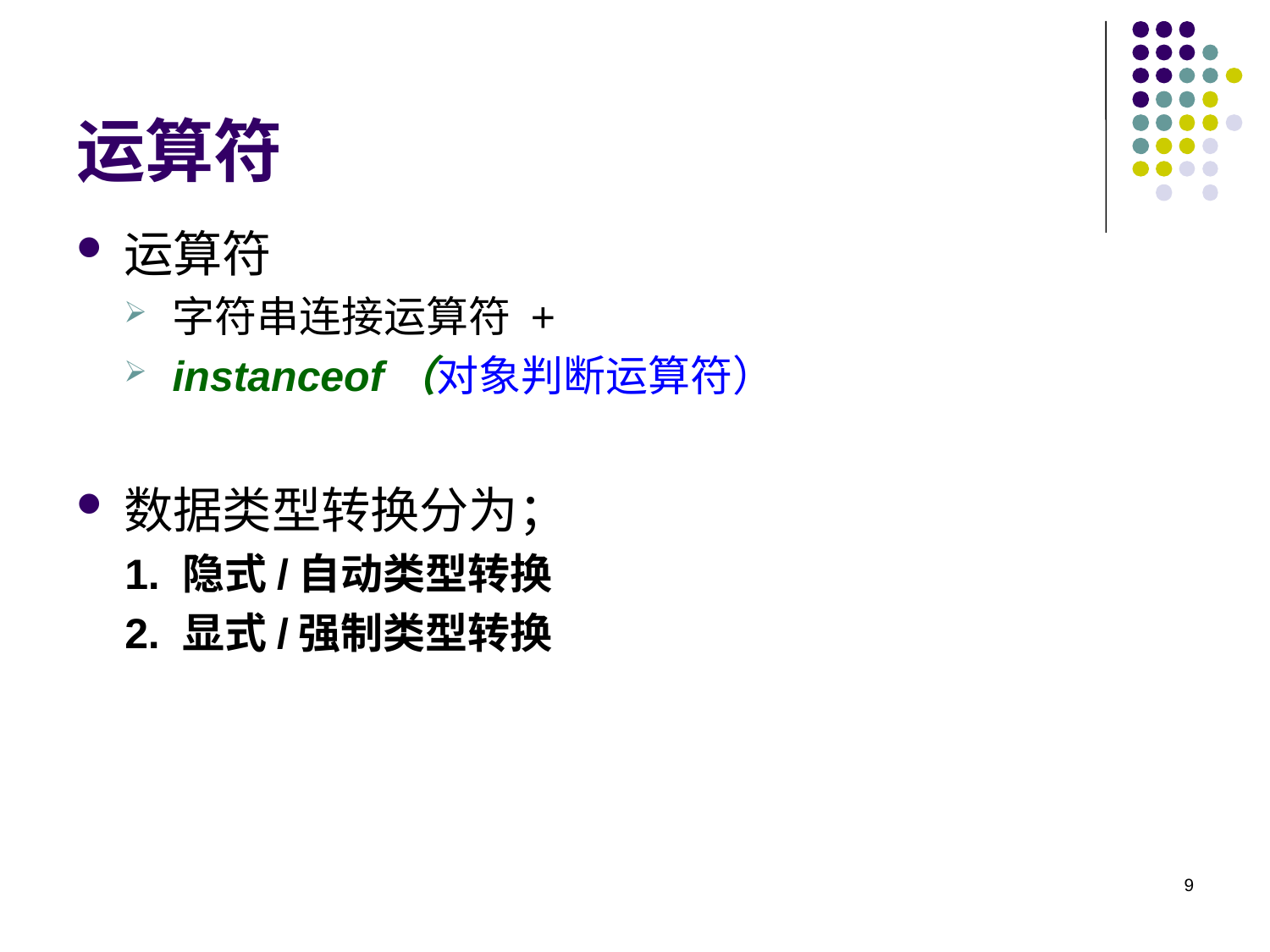

# 运算符
运算符
字符串连接运算符 +
instanceof（对象判断运算符）

数据类型转换分为；
1. 隐式/自动类型转换
2. 显式/强制类型转换

9